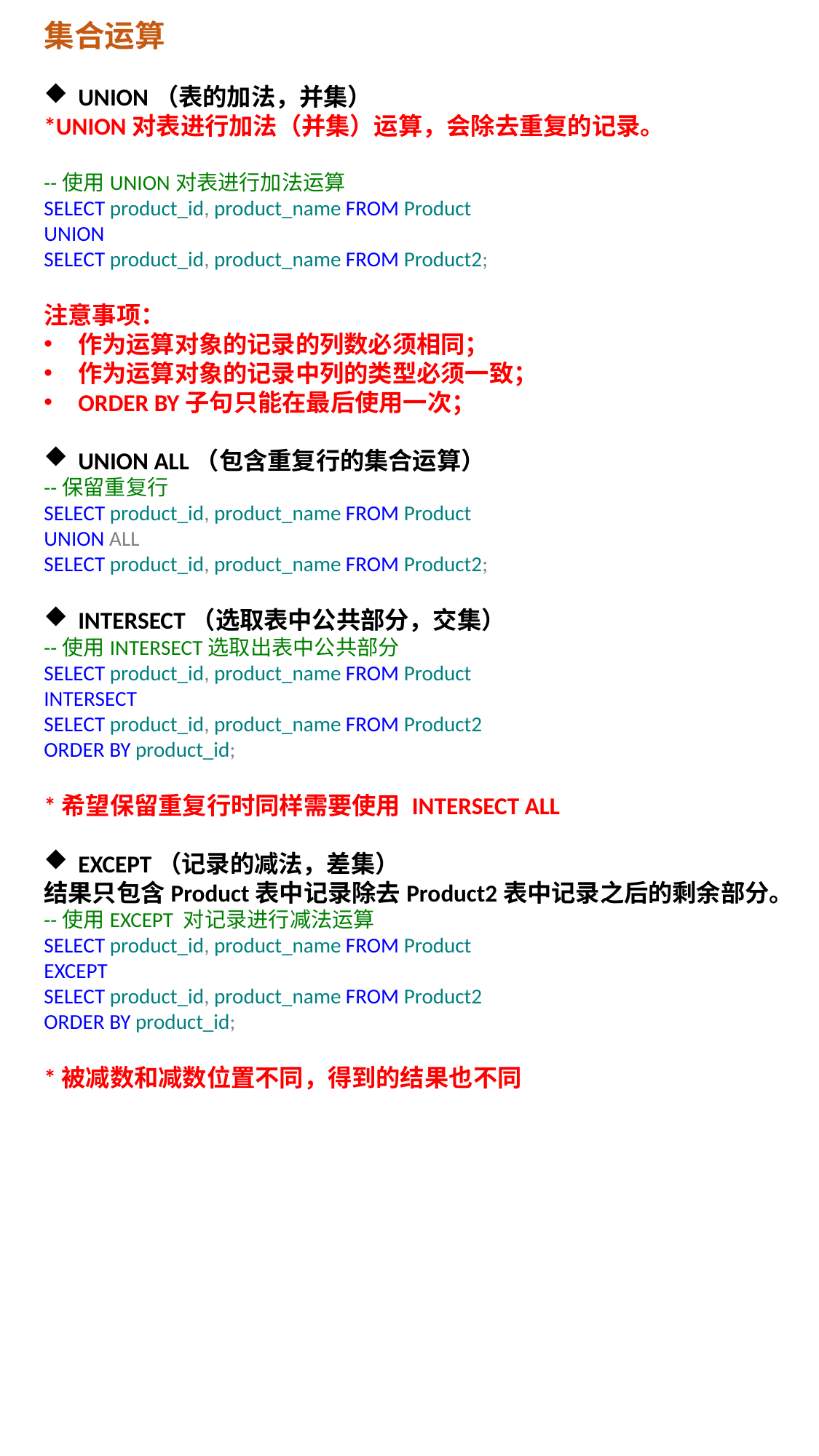

集合运算

UNION（表的加法，并集）
*UNION对表进行加法（并集）运算，会除去重复的记录。

--使用UNION对表进行加法运算
SELECT product_id, product_name FROM Product
UNION
SELECT product_id, product_name FROM Product2;

注意事项：
作为运算对象的记录的列数必须相同；
作为运算对象的记录中列的类型必须一致；
ORDER BY子句只能在最后使用一次；

UNION ALL（包含重复行的集合运算）
--保留重复行
SELECT product_id, product_name FROM Product
UNION ALL
SELECT product_id, product_name FROM Product2;

INTERSECT（选取表中公共部分，交集）
--使用INTERSECT选取出表中公共部分
SELECT product_id, product_name FROM Product
INTERSECT
SELECT product_id, product_name FROM Product2
ORDER BY product_id;

*希望保留重复行时同样需要使用 INTERSECT ALL

EXCEPT（记录的减法，差集）
结果只包含Product表中记录除去Product2表中记录之后的剩余部分。
--使用EXCEPT 对记录进行减法运算
SELECT product_id, product_name FROM Product
EXCEPT
SELECT product_id, product_name FROM Product2
ORDER BY product_id;

*被减数和减数位置不同，得到的结果也不同